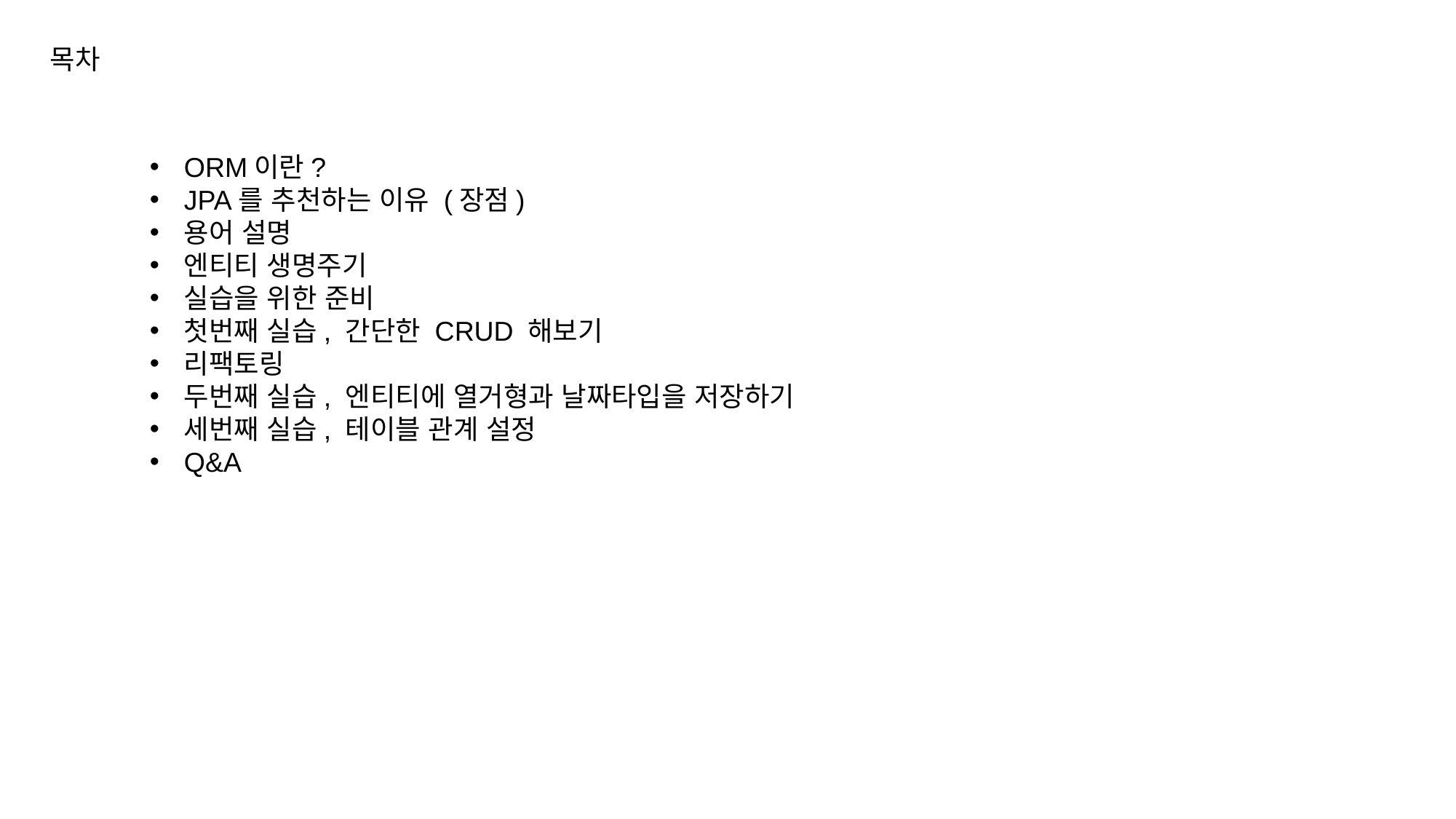

목차
ORM이란?
JPA를 추천하는 이유 (장점)
용어 설명
엔티티 생명주기
실습을 위한 준비
첫번째 실습, 간단한 CRUD 해보기
리팩토링
두번째 실습, 엔티티에 열거형과 날짜타입을 저장하기
세번째 실습, 테이블 관계 설정
Q&A